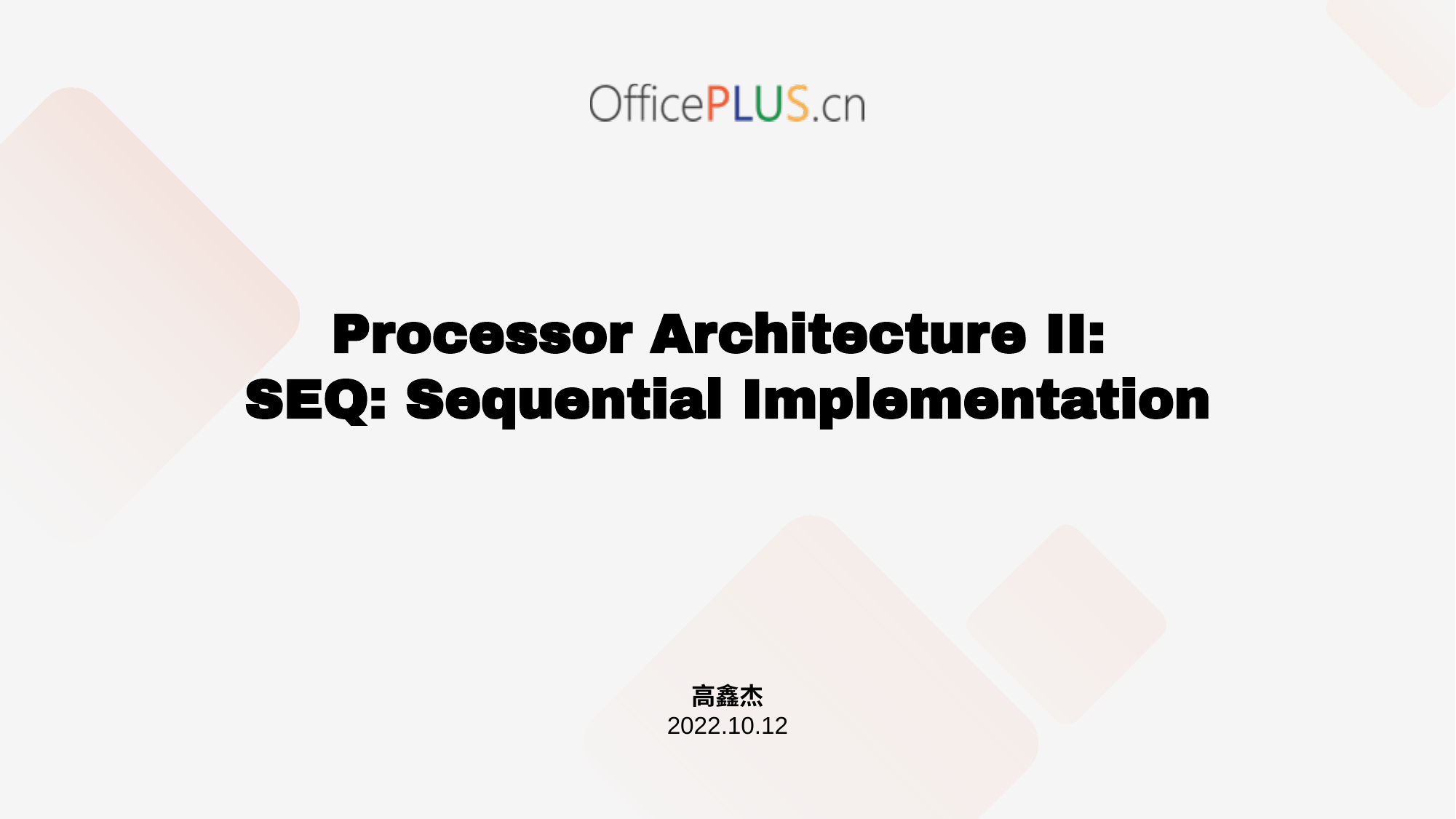

Processor Architecture II:
SEQ: Sequential Implementation
高鑫杰
2022.10.12